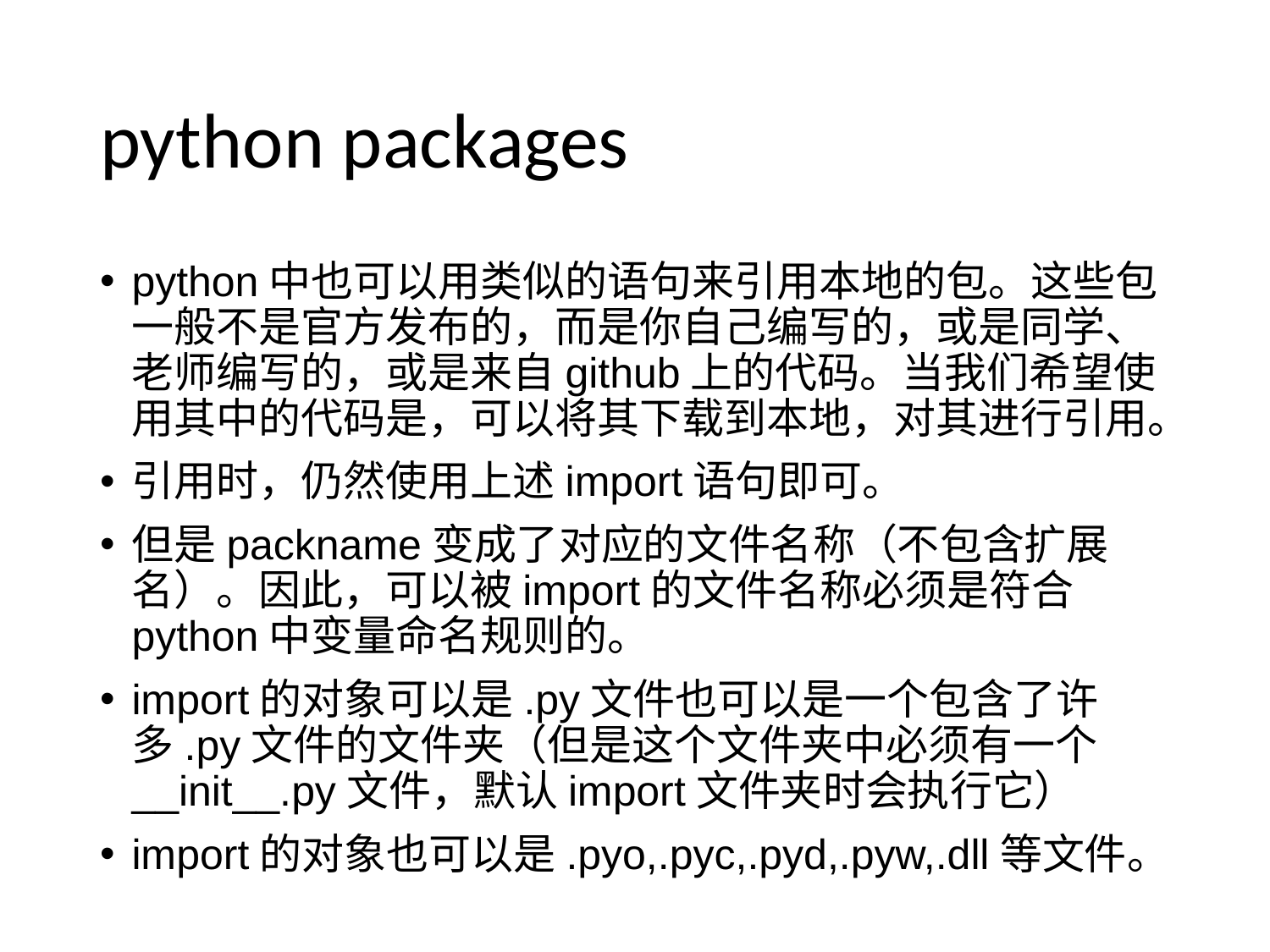

# python packages
python中也可以用类似的语句来引用本地的包。这些包一般不是官方发布的，而是你自己编写的，或是同学、老师编写的，或是来自github上的代码。当我们希望使用其中的代码是，可以将其下载到本地，对其进行引用。
引用时，仍然使用上述import语句即可。
但是packname变成了对应的文件名称（不包含扩展名）。因此，可以被import的文件名称必须是符合python中变量命名规则的。
import的对象可以是.py文件也可以是一个包含了许多.py文件的文件夹（但是这个文件夹中必须有一个__init__.py文件，默认import文件夹时会执行它）
import的对象也可以是.pyo,.pyc,.pyd,.pyw,.dll等文件。